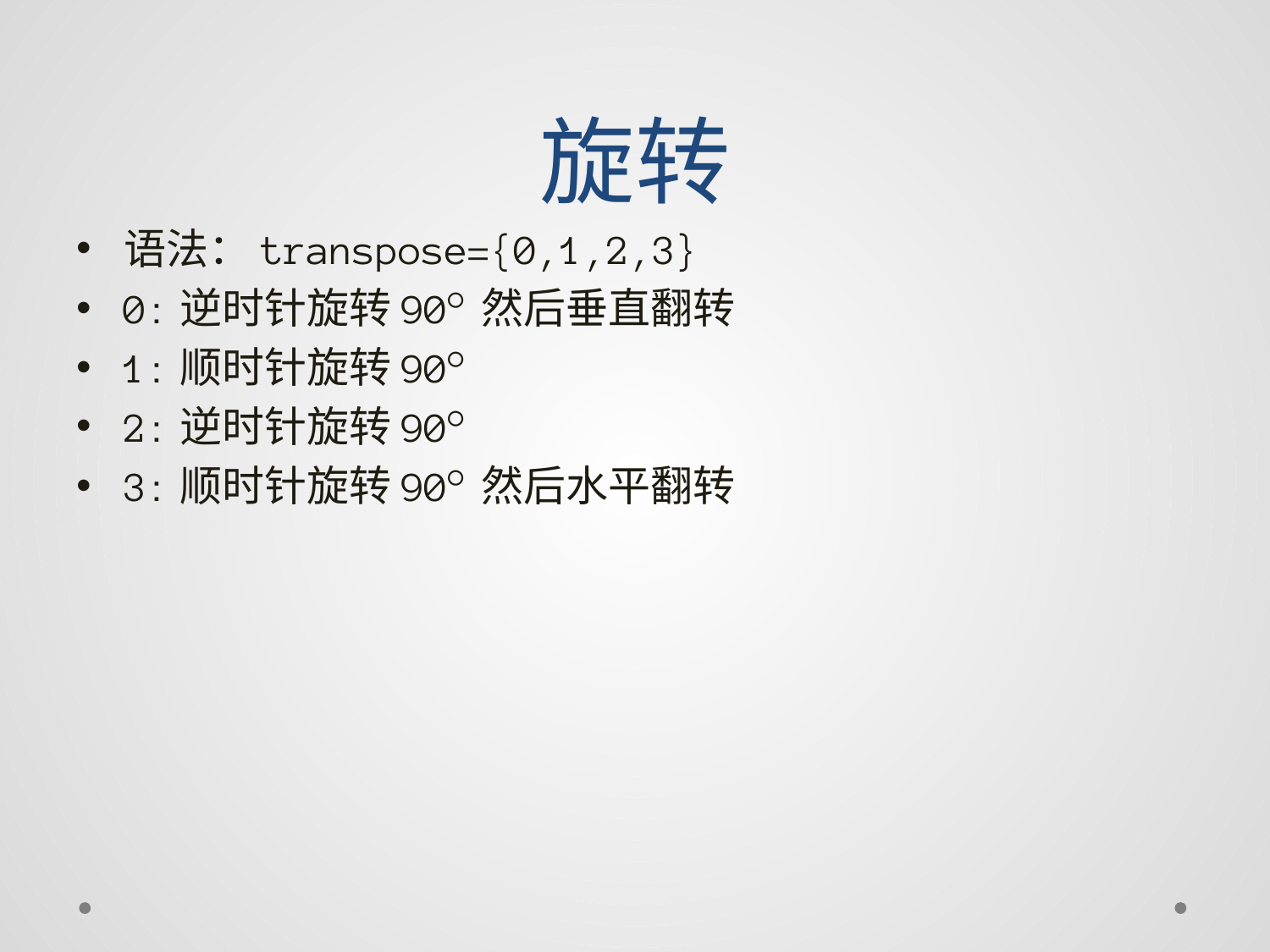

# 旋转
语法：transpose={0,1,2,3}
0:逆时针旋转90°然后垂直翻转
1:顺时针旋转90°
2:逆时针旋转90°
3:顺时针旋转90°然后水平翻转